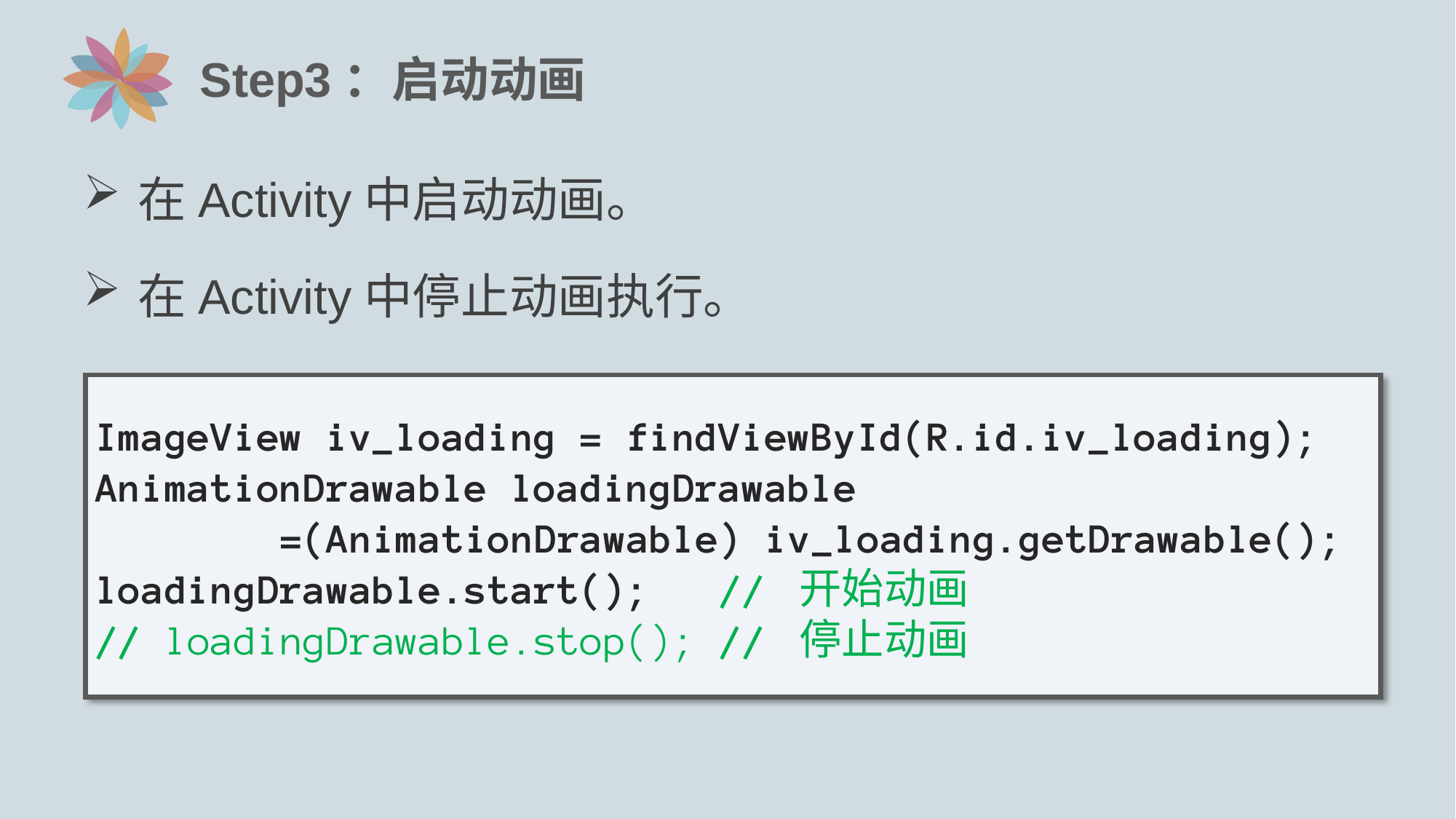

# Step3：启动动画
在Activity中启动动画。
在Activity中停止动画执行。
ImageView iv_loading = findViewById(R.id.iv_loading);
AnimationDrawable loadingDrawable
        =(AnimationDrawable) iv_loading.getDrawable();
loadingDrawable.start();   // 开始动画
// loadingDrawable.stop(); // 停止动画